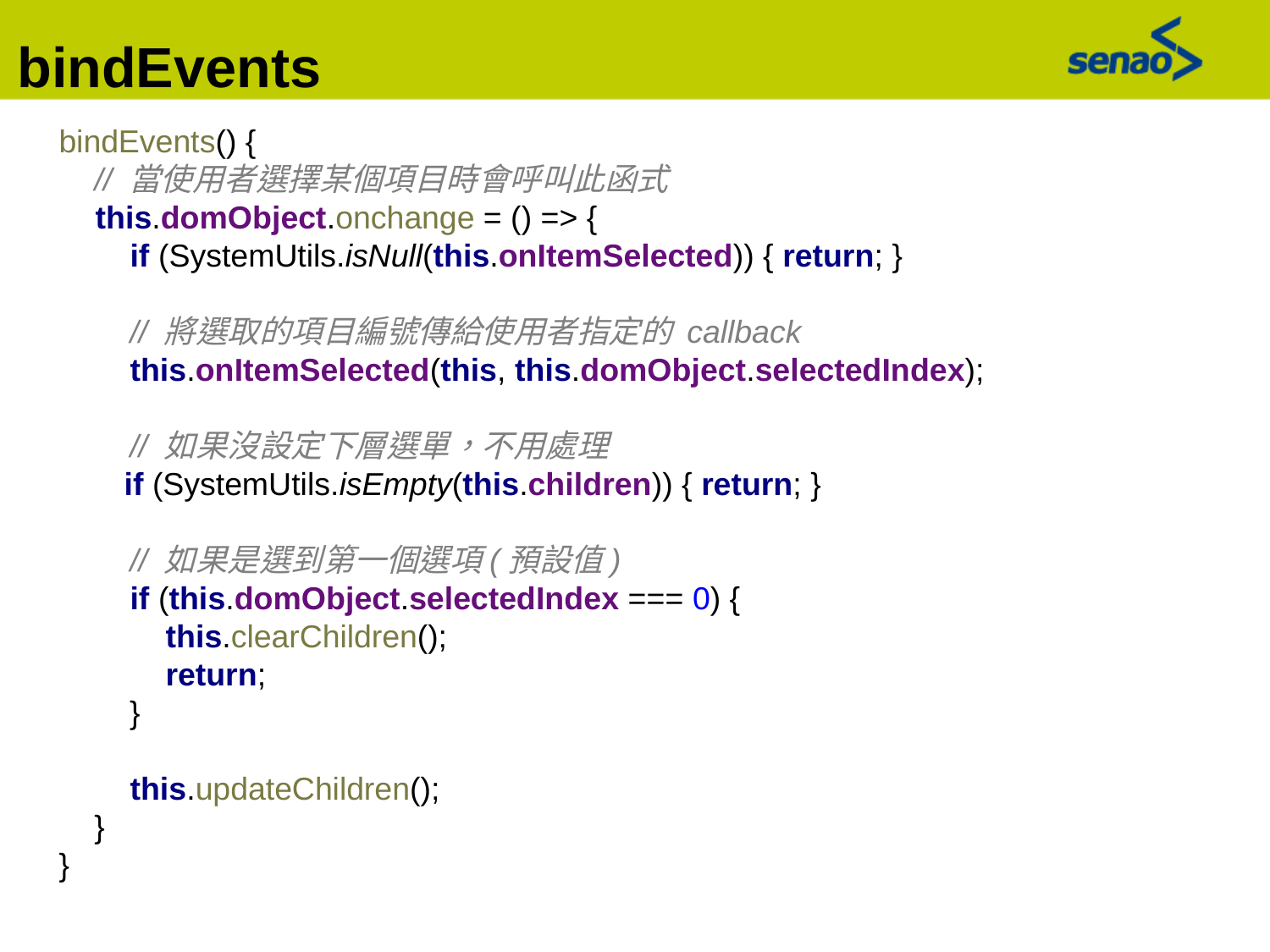

bindEvents
bindEvents() {
    // 當使用者選擇某個項目時會呼叫此函式
    this.domObject.onchange = () => {
        if (SystemUtils.isNull(this.onItemSelected)) { return; }
        // 將選取的項目編號傳給使用者指定的 callback
        this.onItemSelected(this, this.domObject.selectedIndex);
        // 如果沒設定下層選單，不用處理
        if (SystemUtils.isEmpty(this.children)) { return; }
        // 如果是選到第一個選項(預設值)
        if (this.domObject.selectedIndex === 0) {
            this.clearChildren();
            return;
        }
        this.updateChildren();
    }
}